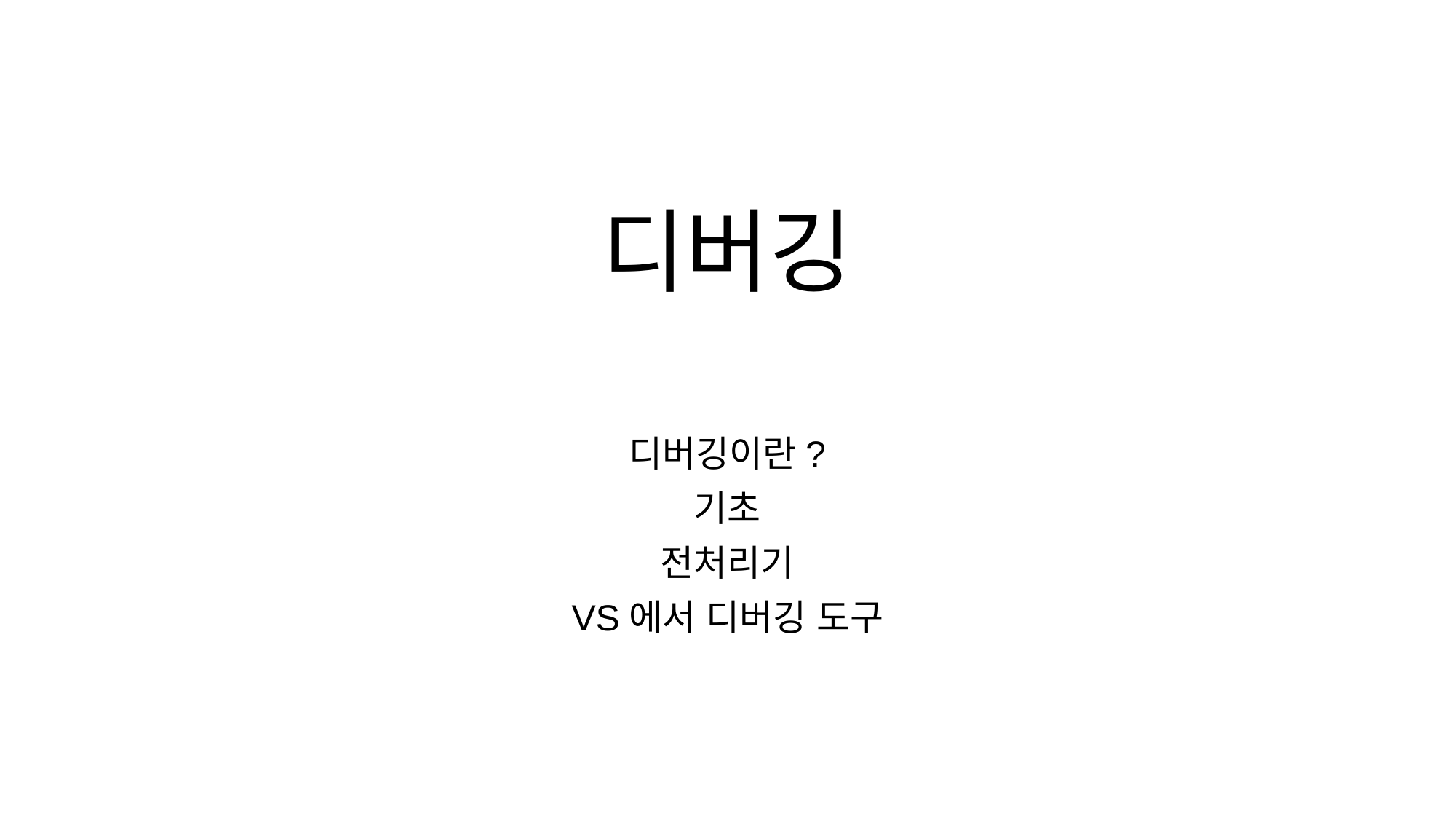

# 디버깅
디버깅이란?
기초
전처리기
VS에서 디버깅 도구